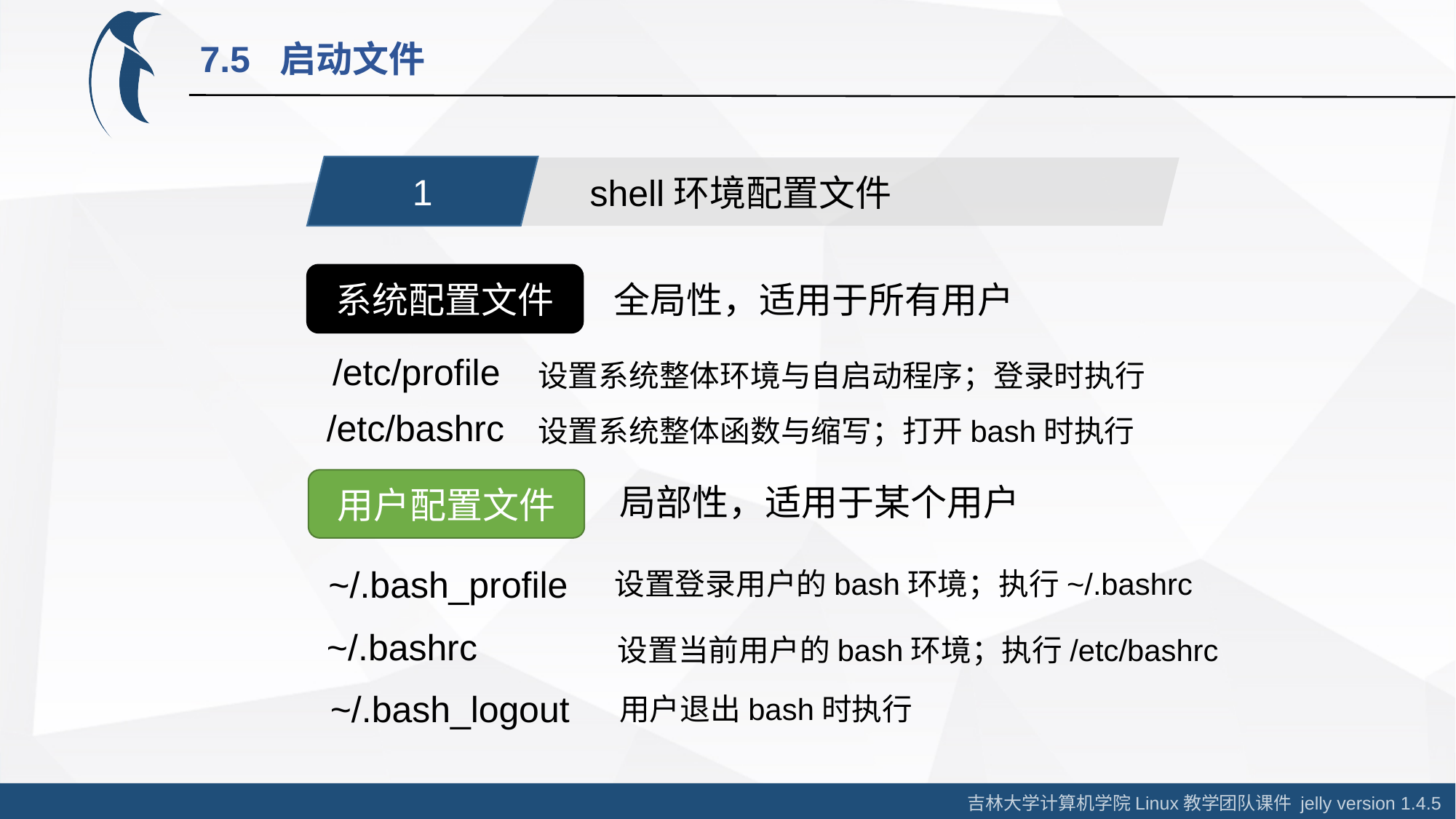

7.5  启动文件
1
shell环境配置文件
系统配置文件
全局性，适用于所有用户
设置系统整体环境与自启动程序；登录时执行
/etc/profile
/etc/bashrc
设置系统整体函数与缩写；打开bash时执行
用户配置文件
局部性，适用于某个用户
~/.bash_profile
设置登录用户的bash环境；执行~/.bashrc
~/.bashrc
设置当前用户的bash环境；执行/etc/bashrc
~/.bash_logout
用户退出bash时执行